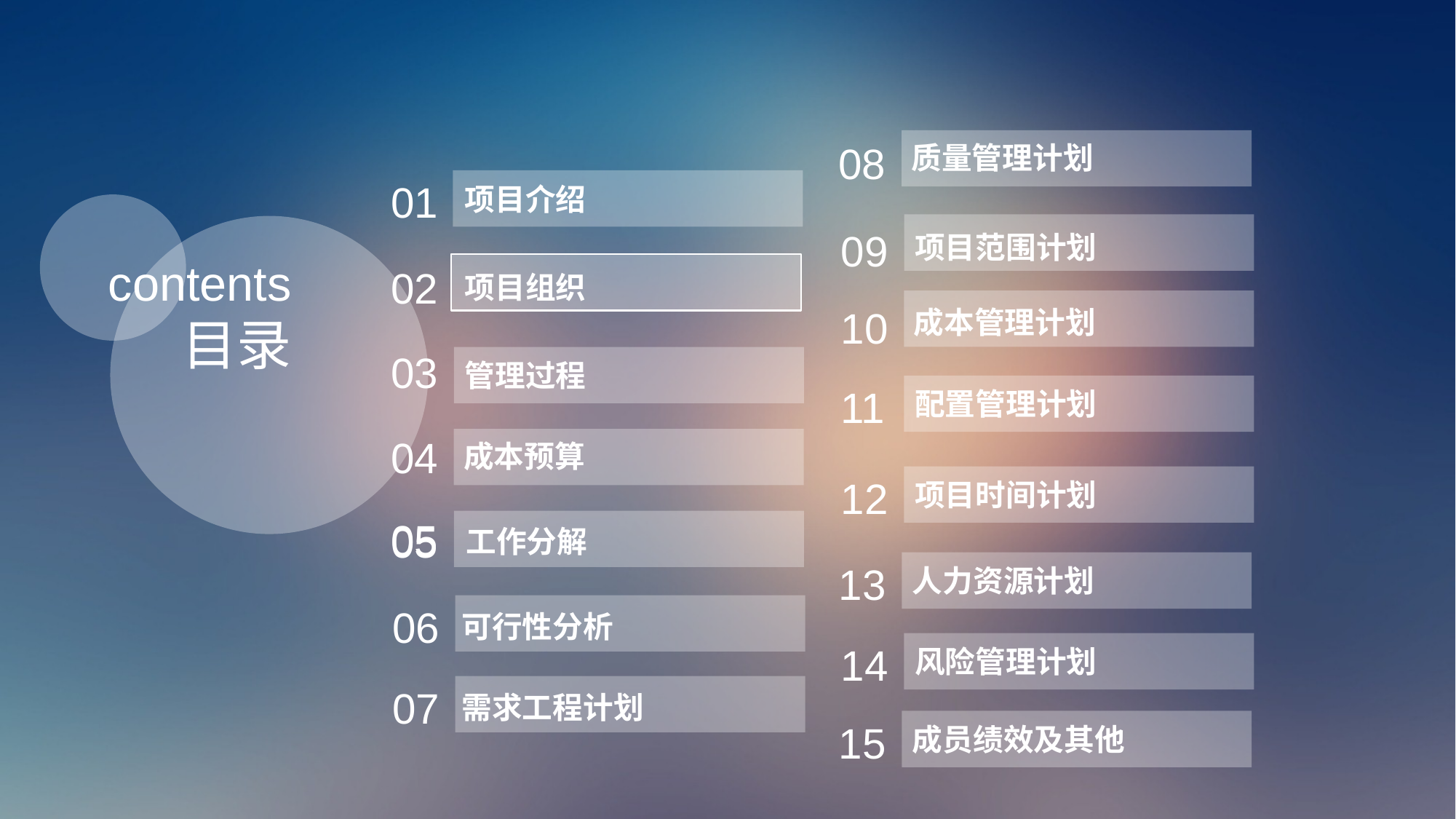

08
质量管理计划

01
项目介绍

09
项目范围计划
contents
目录

02
项目组织

10
成本管理计划
03

管理过程
11

配置管理计划
04

成本预算
12

项目时间计划
05
05

工作分解
13

人力资源计划
06

可行性分析
14

风险管理计划
07

需求工程计划
15

成员绩效及其他